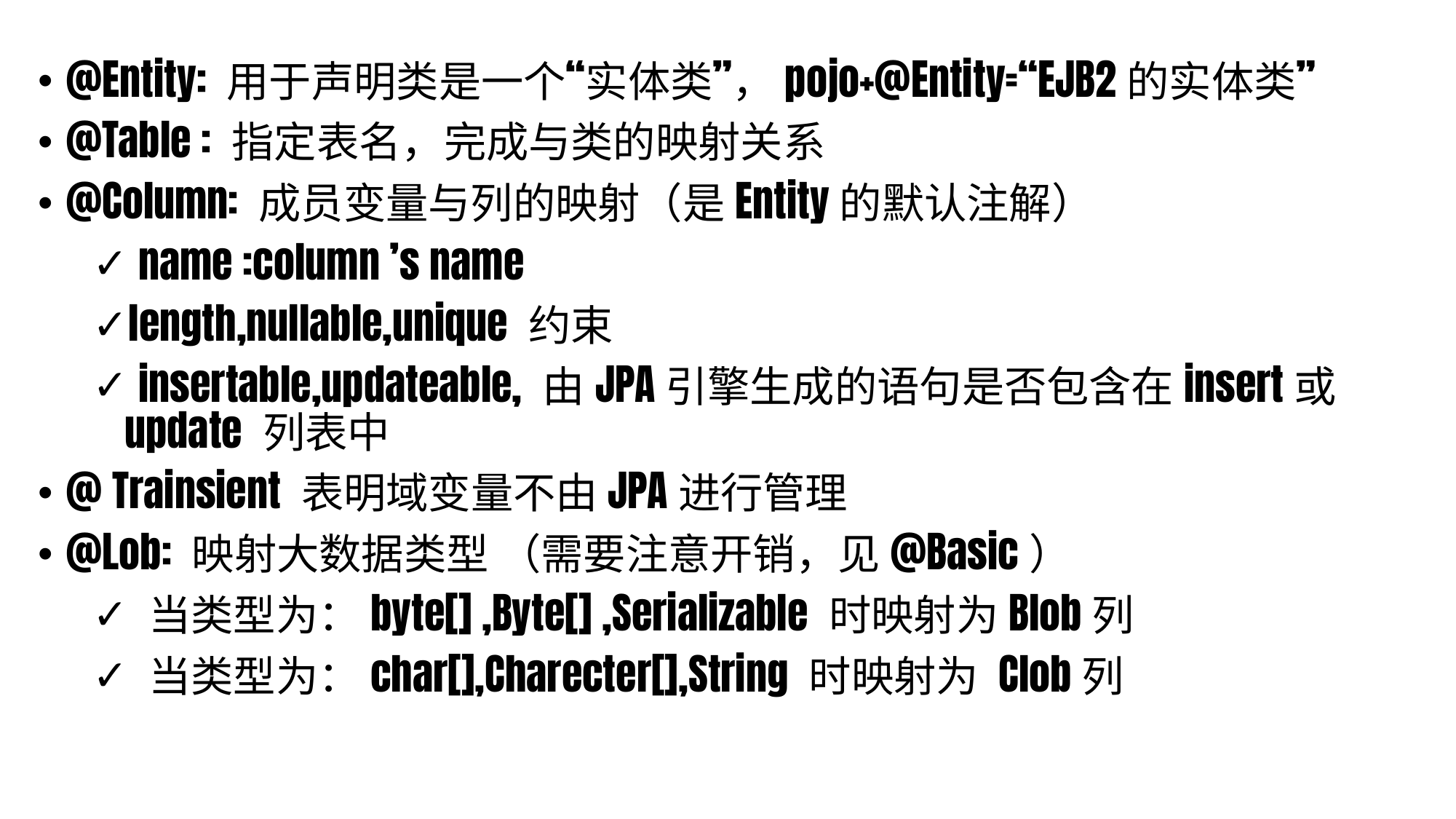

@Entity: 用于声明类是一个“实体类”，pojo+@Entity=“EJB2的实体类”
@Table : 指定表名，完成与类的映射关系
@Column: 成员变量与列的映射（是Entity的默认注解）
 name :column ’s name
length,nullable,unique 约束
 insertable,updateable, 由JPA引擎生成的语句是否包含在insert或update 列表中
@ Trainsient 表明域变量不由JPA进行管理
@Lob: 映射大数据类型 （需要注意开销，见@Basic）
 当类型为：byte[] ,Byte[] ,Serializable 时映射为Blob列
 当类型为：char[],Charecter[],String 时映射为 Clob列
8